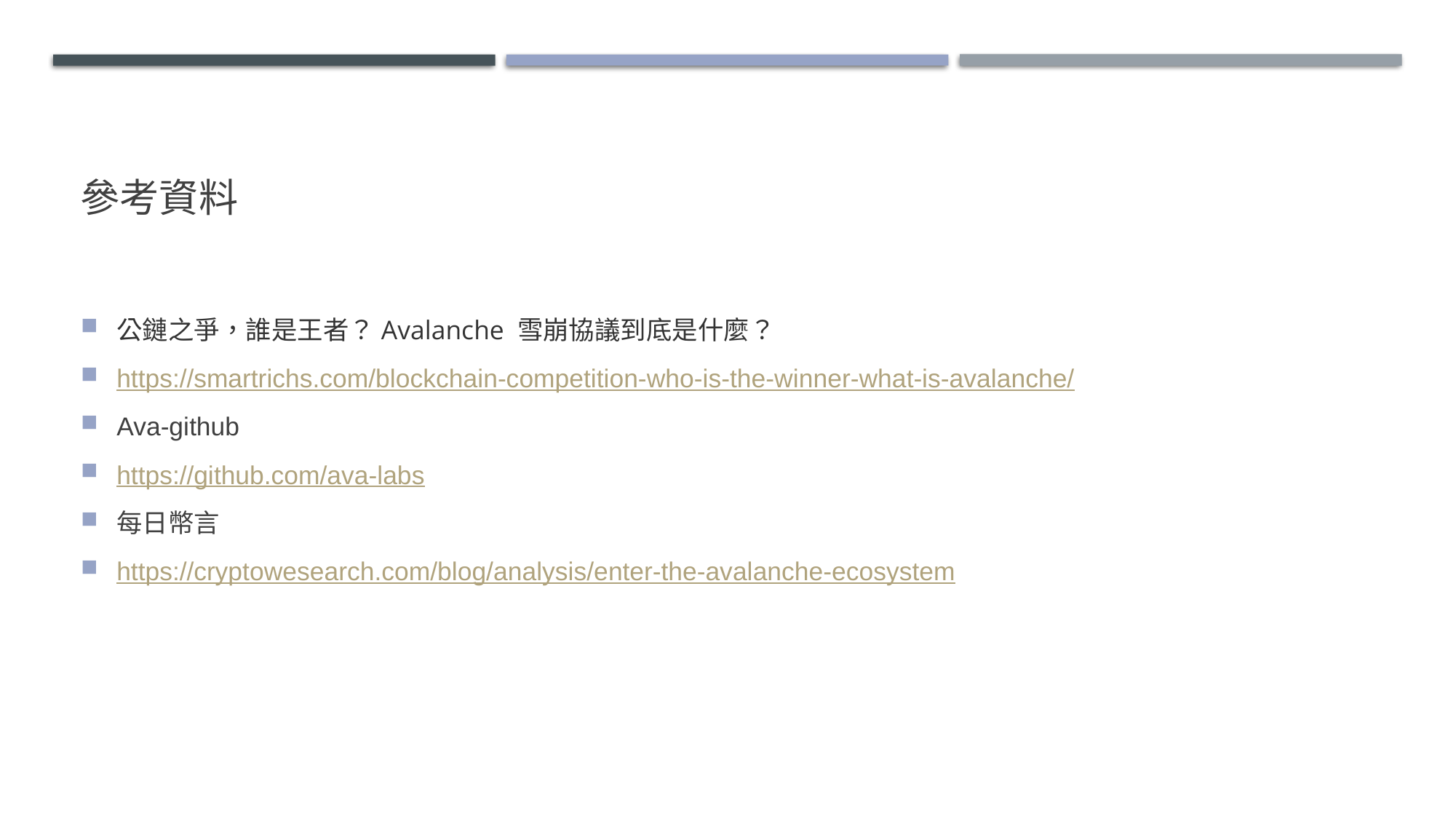

# 參考資料
公鏈之爭，誰是王者？Avalanche 雪崩協議到底是什麼？
https://smartrichs.com/blockchain-competition-who-is-the-winner-what-is-avalanche/
Ava-github
https://github.com/ava-labs
每日幣言
https://cryptowesearch.com/blog/analysis/enter-the-avalanche-ecosystem